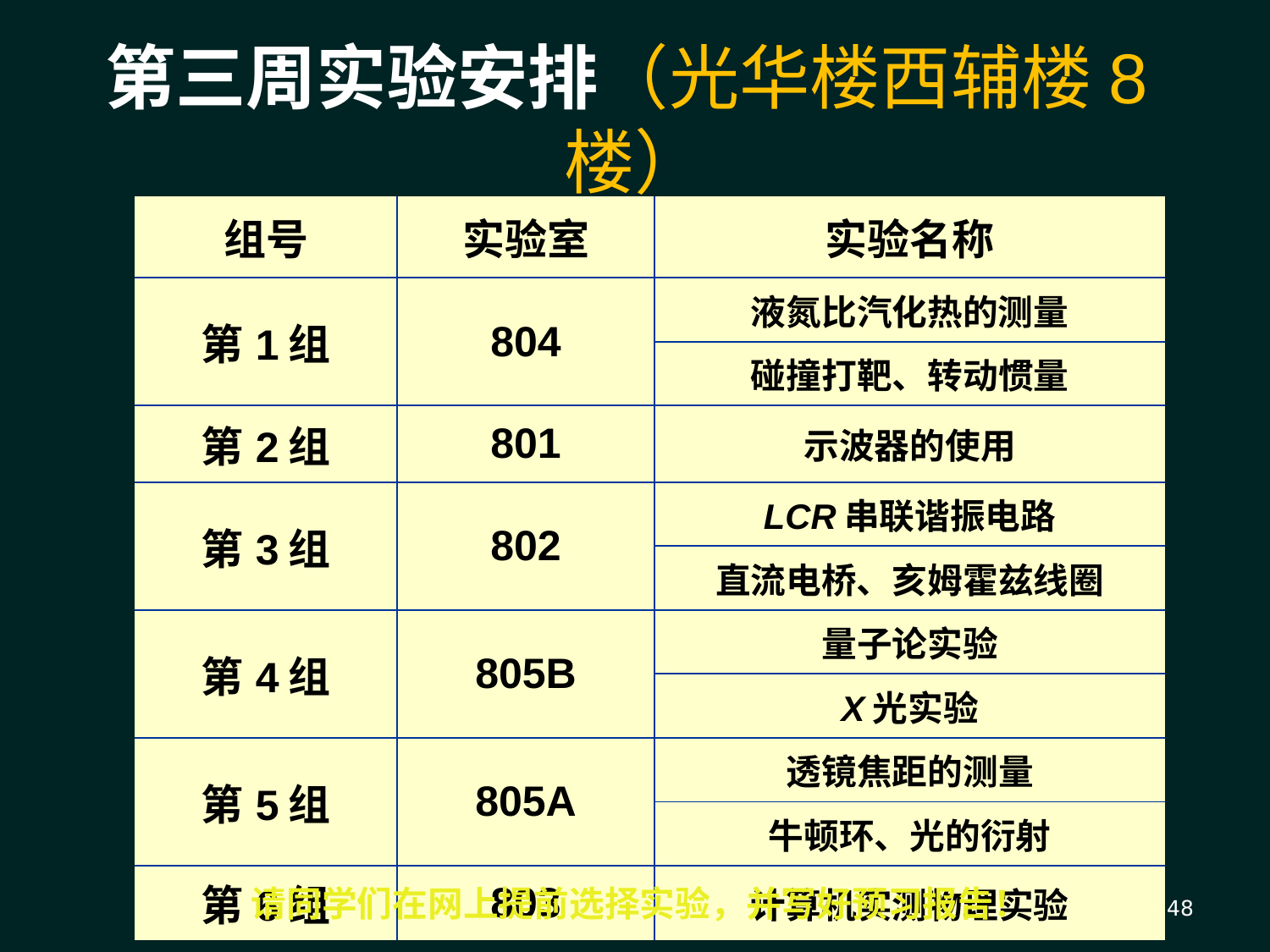

第三周实验安排（光华楼西辅楼8楼）
| 组号 | 实验室 | 实验名称 |
| --- | --- | --- |
| 第1组 | 804 | 液氮比汽化热的测量 |
|  |  | 碰撞打靶、转动惯量 |
| 第2组 | 801 | 示波器的使用 |
| 第3组 | 802 | LCR串联谐振电路 |
|  |  | 直流电桥、亥姆霍兹线圈 |
| 第4组 | 805B | 量子论实验 |
|  |  | X光实验 |
| 第5组 | 805A | 透镜焦距的测量 |
|  |  | 牛顿环、光的衍射 |
| 第6组 | 803 | 计算机实测物理实验 |
请同学们在网上提前选择实验，并写好预习报告！
48